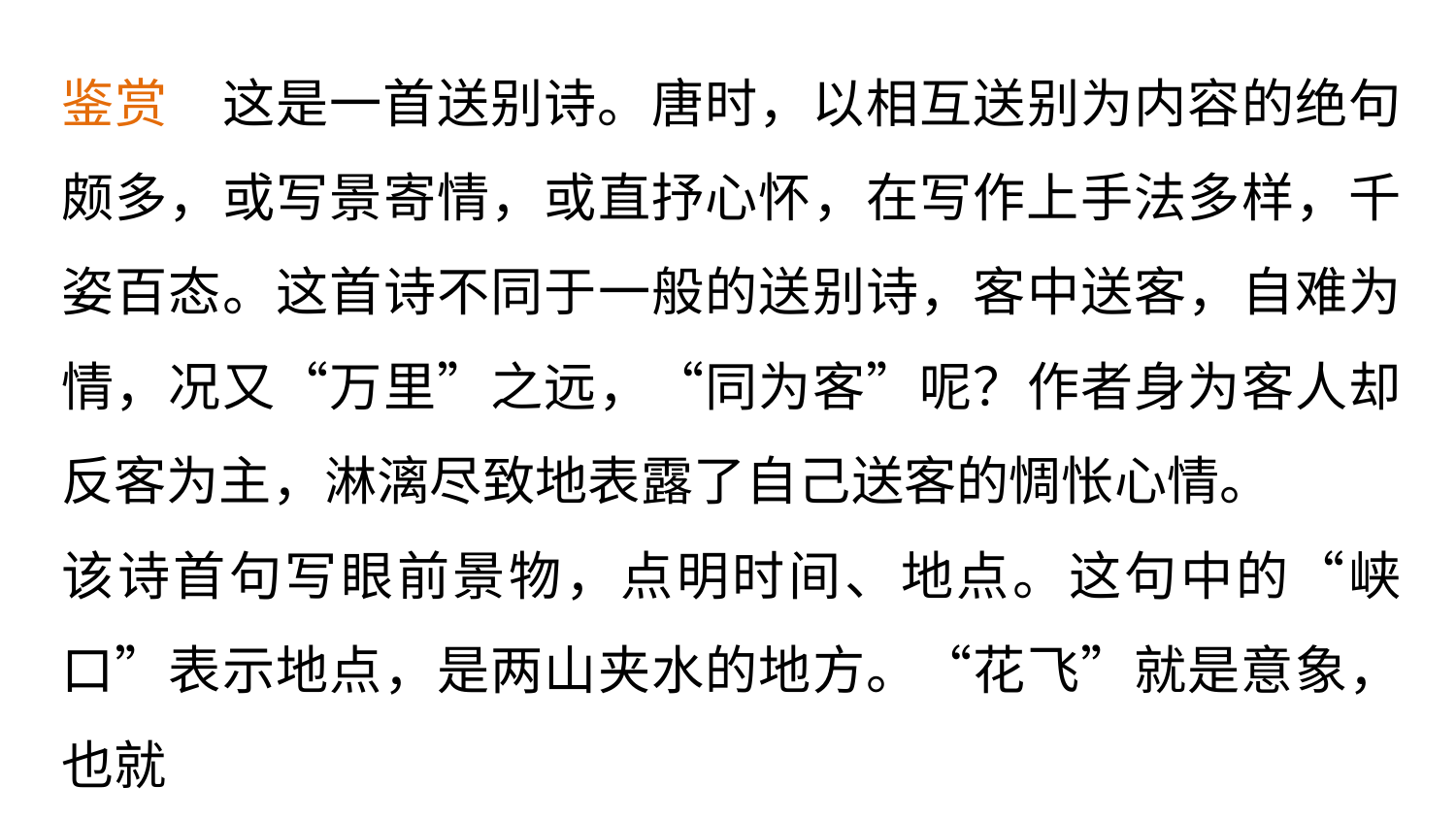

鉴赏　这是一首送别诗。唐时，以相互送别为内容的绝句颇多，或写景寄情，或直抒心怀，在写作上手法多样，千姿百态。这首诗不同于一般的送别诗，客中送客，自难为情，况又“万里”之远，“同为客”呢？作者身为客人却反客为主，淋漓尽致地表露了自己送客的惆怅心情。
该诗首句写眼前景物，点明时间、地点。这句中的“峡口”表示地点，是两山夹水的地方。“花飞”就是意象，也就